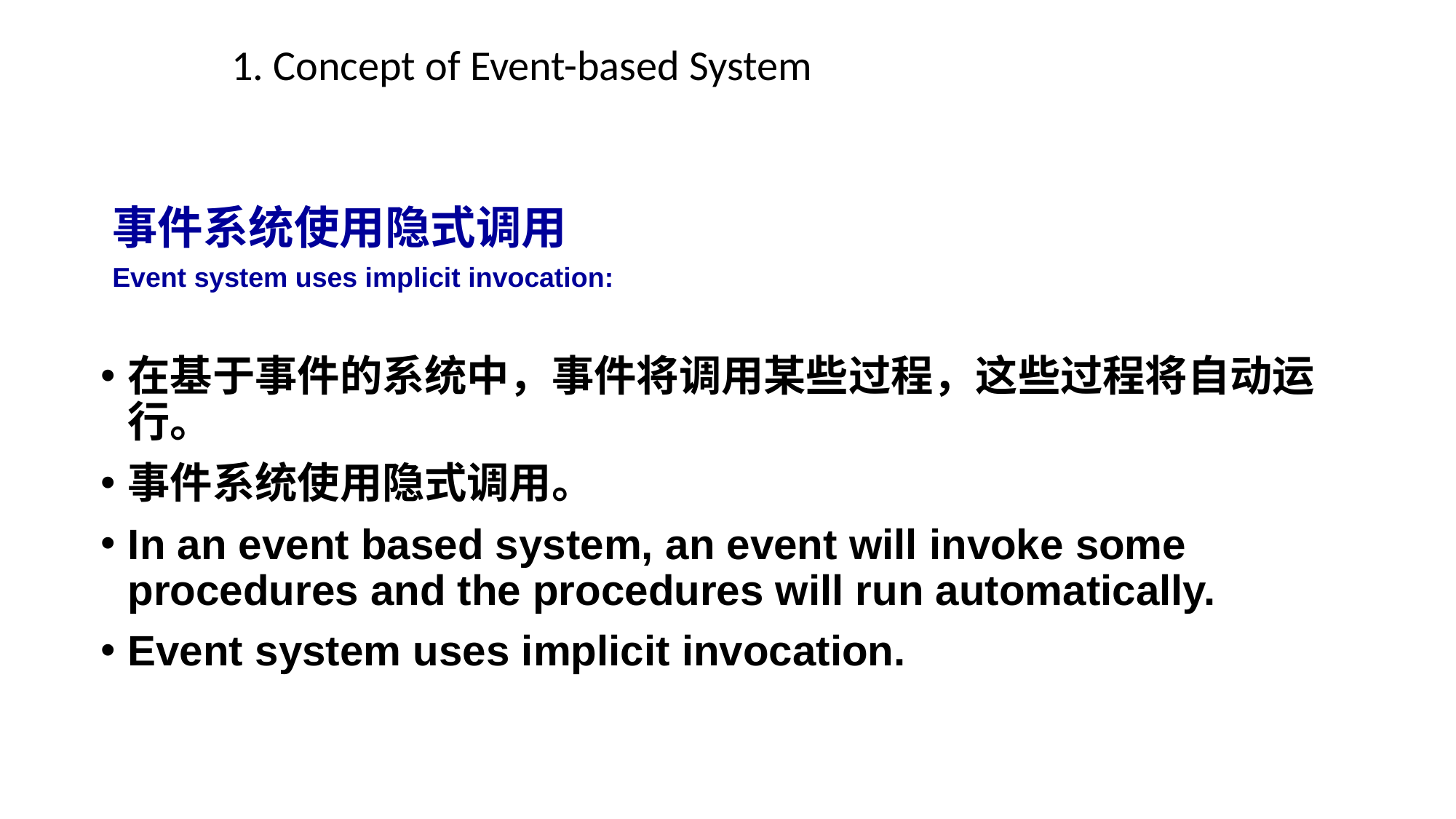

# 1. Concept of Event-based System
事件系统使用隐式调用
Event system uses implicit invocation:
在基于事件的系统中，事件将调用某些过程，这些过程将自动运行。
事件系统使用隐式调用。
In an event based system, an event will invoke some procedures and the procedures will run automatically.
Event system uses implicit invocation.